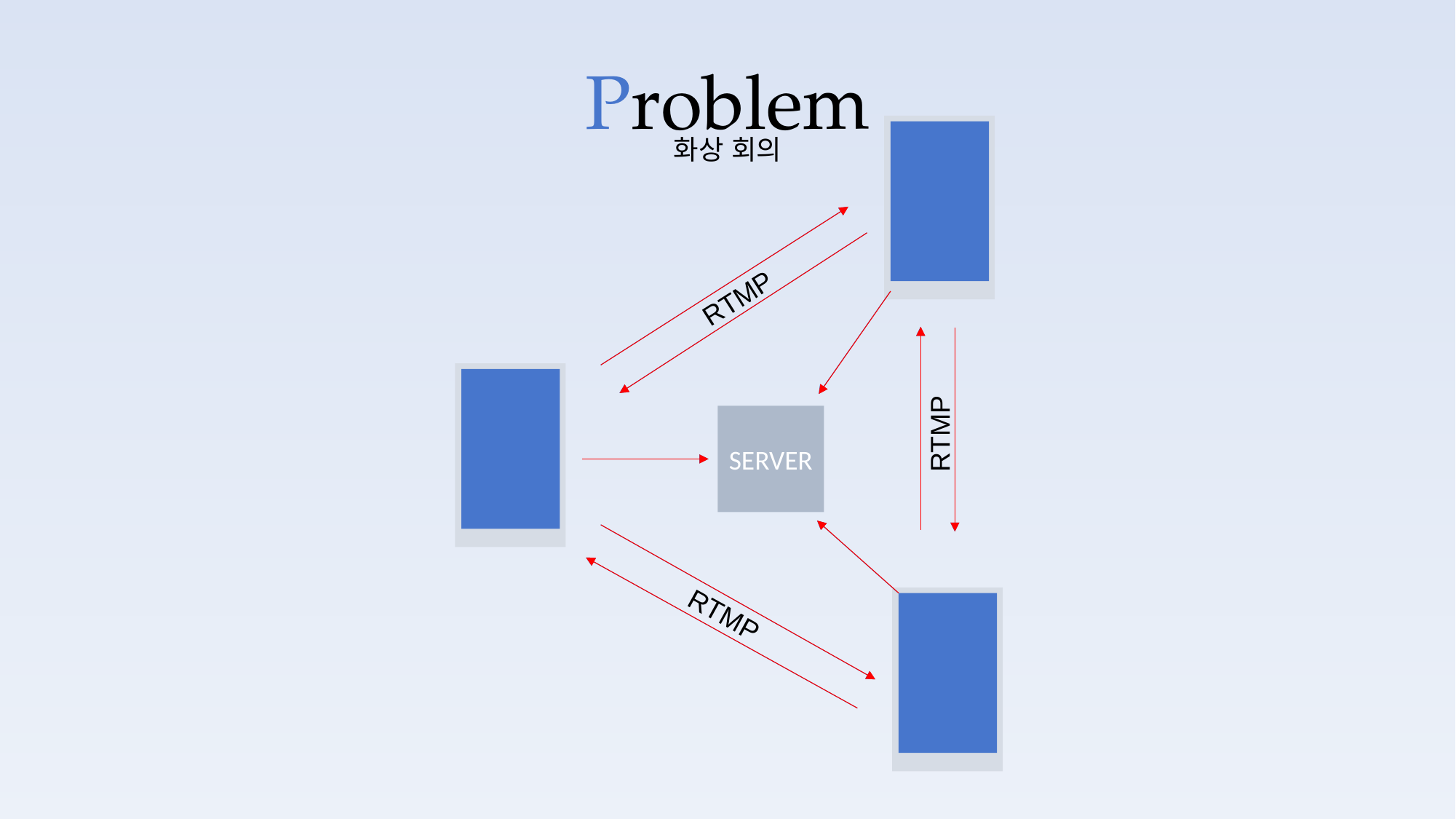

Problem

화상 회의
RTMP

SERVER
RTMP

RTMP